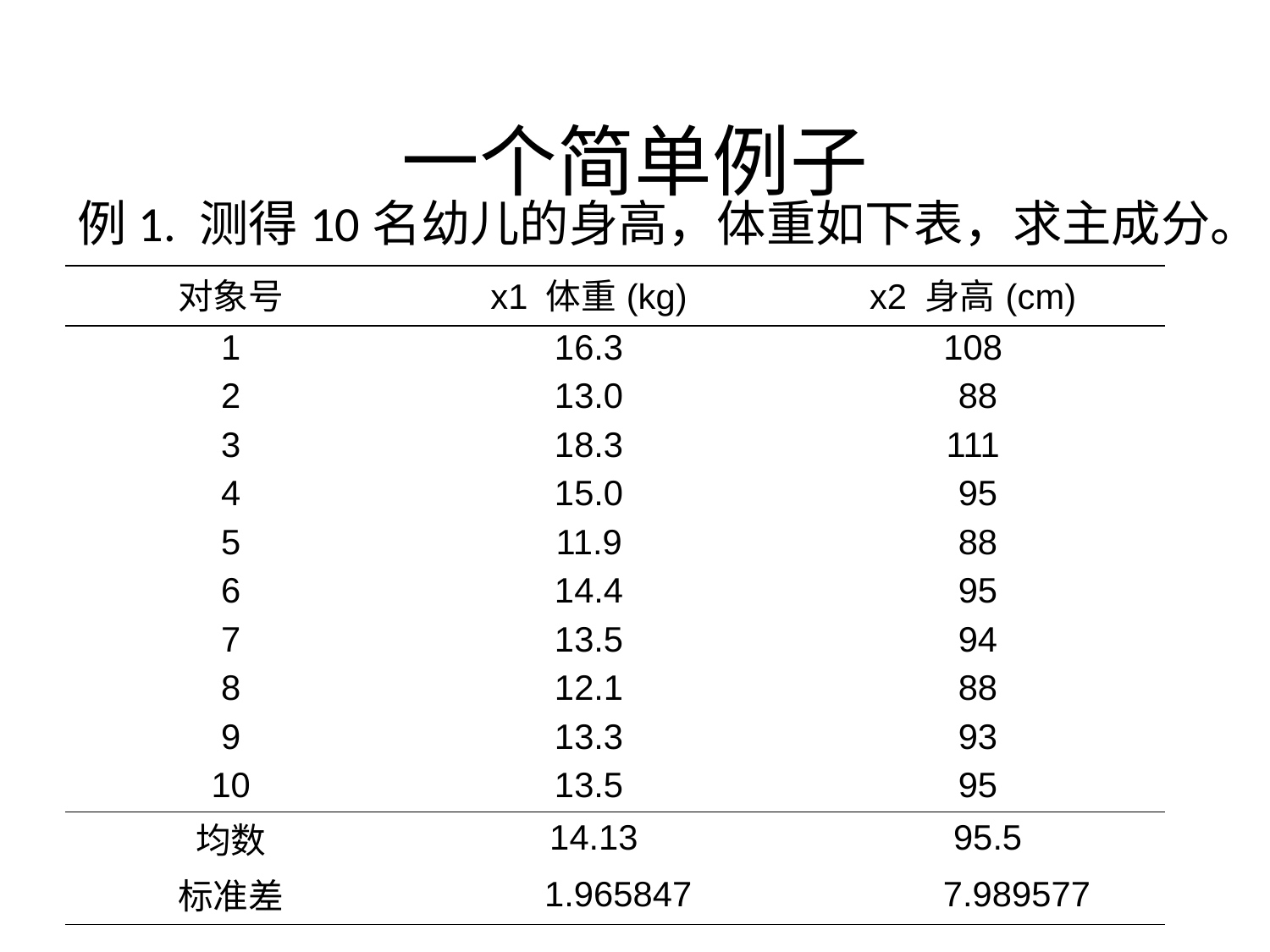

# 一个简单例子
例1. 测得10名幼儿的身高，体重如下表，求主成分。
| 对象号 | x1 体重(kg) | x2 身高(cm) |
| --- | --- | --- |
| 1 | 16.3 | 108 |
| 2 | 13.0 | 88 |
| 3 | 18.3 | 111 |
| 4 | 15.0 | 95 |
| 5 | 11.9 | 88 |
| 6 | 14.4 | 95 |
| 7 | 13.5 | 94 |
| 8 | 12.1 | 88 |
| 9 | 13.3 | 93 |
| 10 | 13.5 | 95 |
| 均数 | 14.13 | 95.5 |
| 标准差 | 1.965847 | 7.989577 |